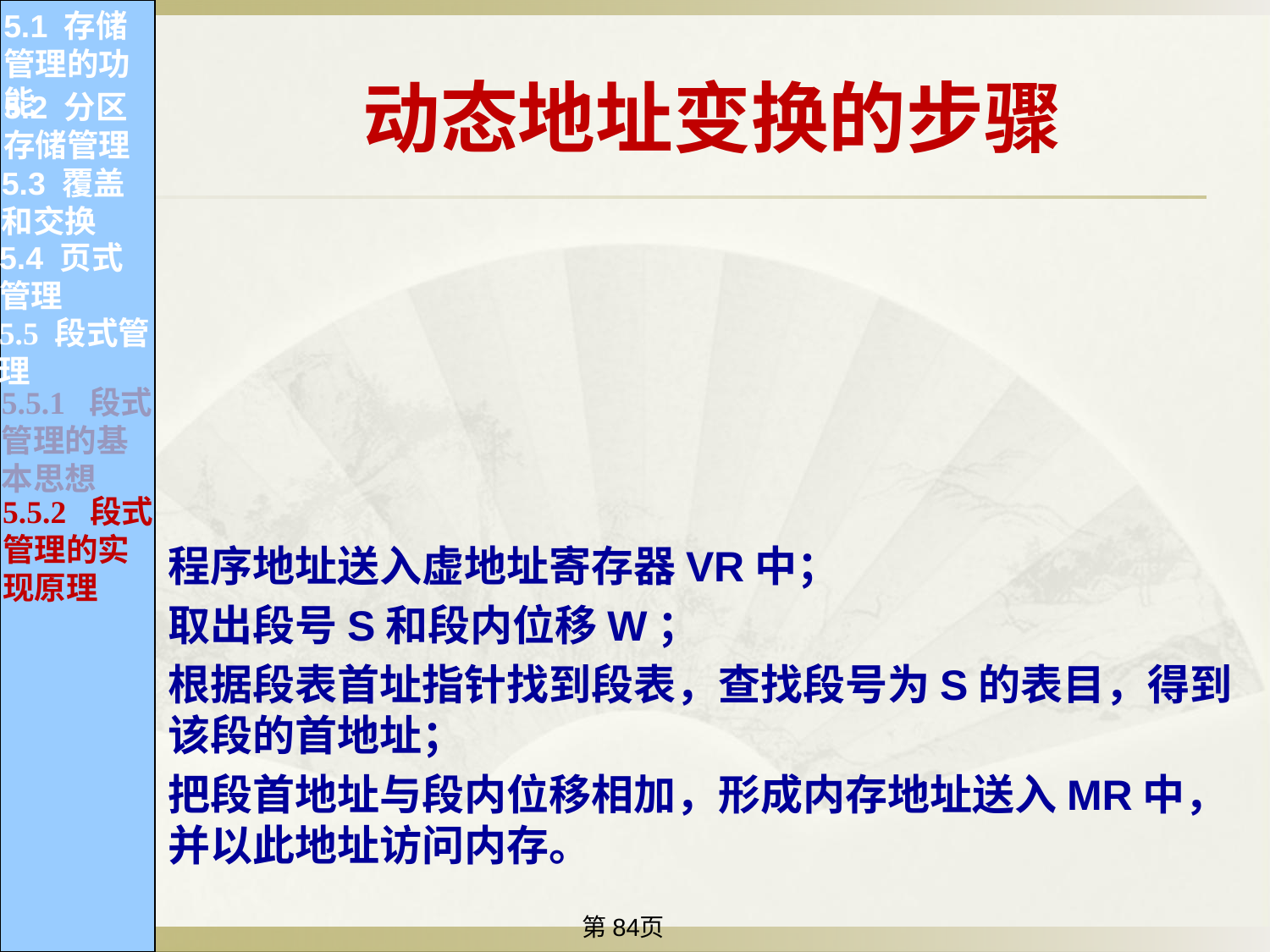

5.1 存储管理的功能
动态地址变换的步骤
5.2 分区存储管理
5.3 覆盖和交换
程序地址送入虚地址寄存器VR中；
取出段号S和段内位移W；
根据段表首址指针找到段表，查找段号为S的表目，得到该段的首地址；
把段首地址与段内位移相加，形成内存地址送入MR中，并以此地址访问内存。
5.4 页式管理
5.5 段式管理
5.5.1  段式管理的基本思想
5.5.2  段式管理的实现原理